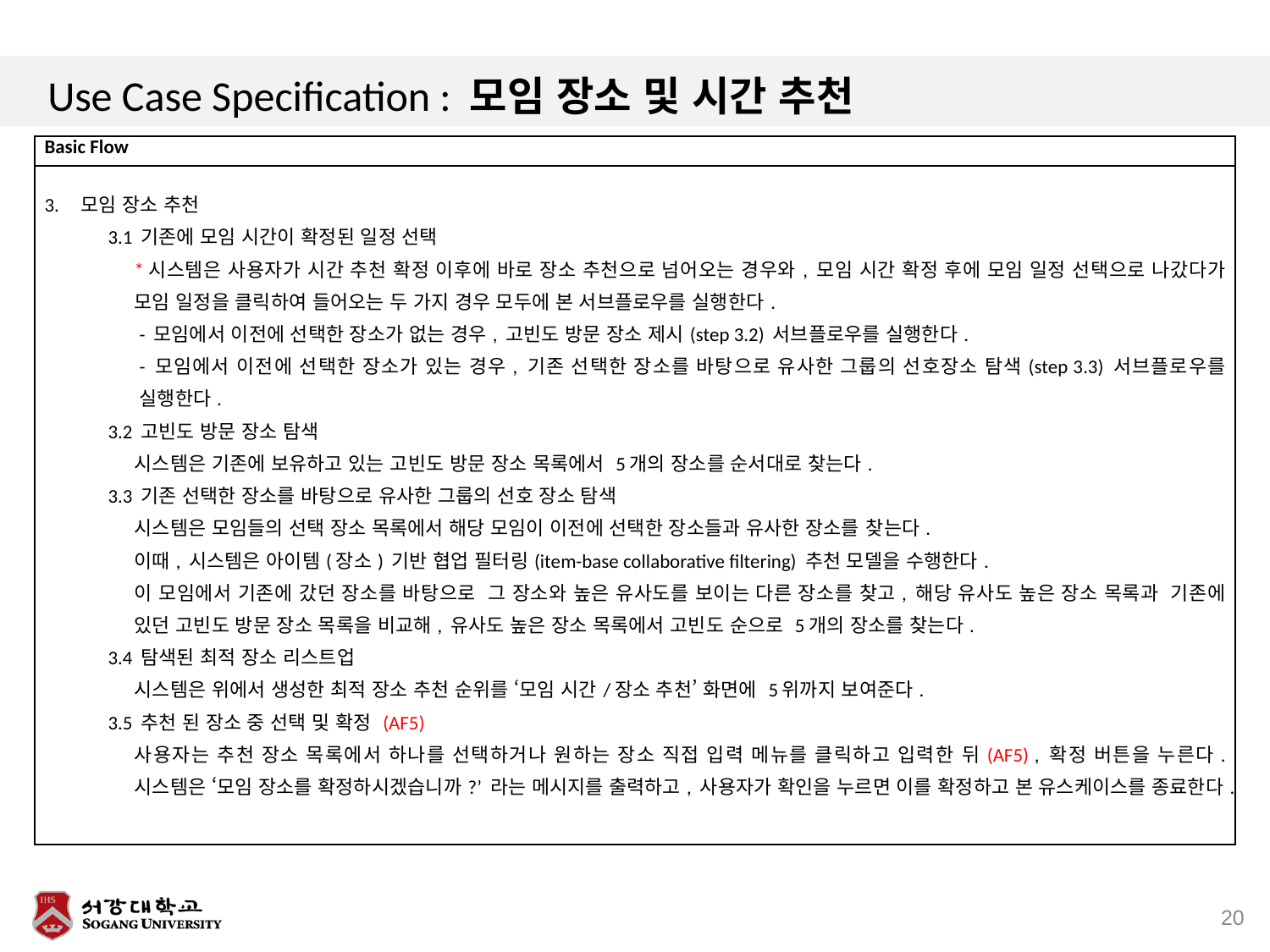

# Use Case Specification : 모임 장소 및 시간 추천
| Basic Flow |
| --- |
| 3. 모임 장소 추천 3.1 기존에 모임 시간이 확정된 일정 선택 \*시스템은 사용자가 시간 추천 확정 이후에 바로 장소 추천으로 넘어오는 경우와, 모임 시간 확정 후에 모임 일정 선택으로 나갔다가 모임 일정을 클릭하여 들어오는 두 가지 경우 모두에 본 서브플로우를 실행한다. - 모임에서 이전에 선택한 장소가 없는 경우, 고빈도 방문 장소 제시(step 3.2) 서브플로우를 실행한다. - 모임에서 이전에 선택한 장소가 있는 경우, 기존 선택한 장소를 바탕으로 유사한 그룹의 선호장소 탐색(step 3.3) 서브플로우를 실행한다. 3.2 고빈도 방문 장소 탐색 시스템은 기존에 보유하고 있는 고빈도 방문 장소 목록에서 5개의 장소를 순서대로 찾는다. 3.3 기존 선택한 장소를 바탕으로 유사한 그룹의 선호 장소 탐색 시스템은 모임들의 선택 장소 목록에서 해당 모임이 이전에 선택한 장소들과 유사한 장소를 찾는다. 이때, 시스템은 아이템(장소) 기반 협업 필터링(item-base collaborative filtering) 추천 모델을 수행한다. 이 모임에서 기존에 갔던 장소를 바탕으로 그 장소와 높은 유사도를 보이는 다른 장소를 찾고, 해당 유사도 높은 장소 목록과 기존에 있던 고빈도 방문 장소 목록을 비교해, 유사도 높은 장소 목록에서 고빈도 순으로 5개의 장소를 찾는다. 3.4 탐색된 최적 장소 리스트업 시스템은 위에서 생성한 최적 장소 추천 순위를 ‘모임 시간/장소 추천’ 화면에 5위까지 보여준다. 3.5 추천 된 장소 중 선택 및 확정 (AF5) 사용자는 추천 장소 목록에서 하나를 선택하거나 원하는 장소 직접 입력 메뉴를 클릭하고 입력한 뒤(AF5) , 확정 버튼을 누른다. 시스템은 ‘모임 장소를 확정하시겠습니까?’ 라는 메시지를 출력하고, 사용자가 확인을 누르면 이를 확정하고 본 유스케이스를 종료한다. |
20